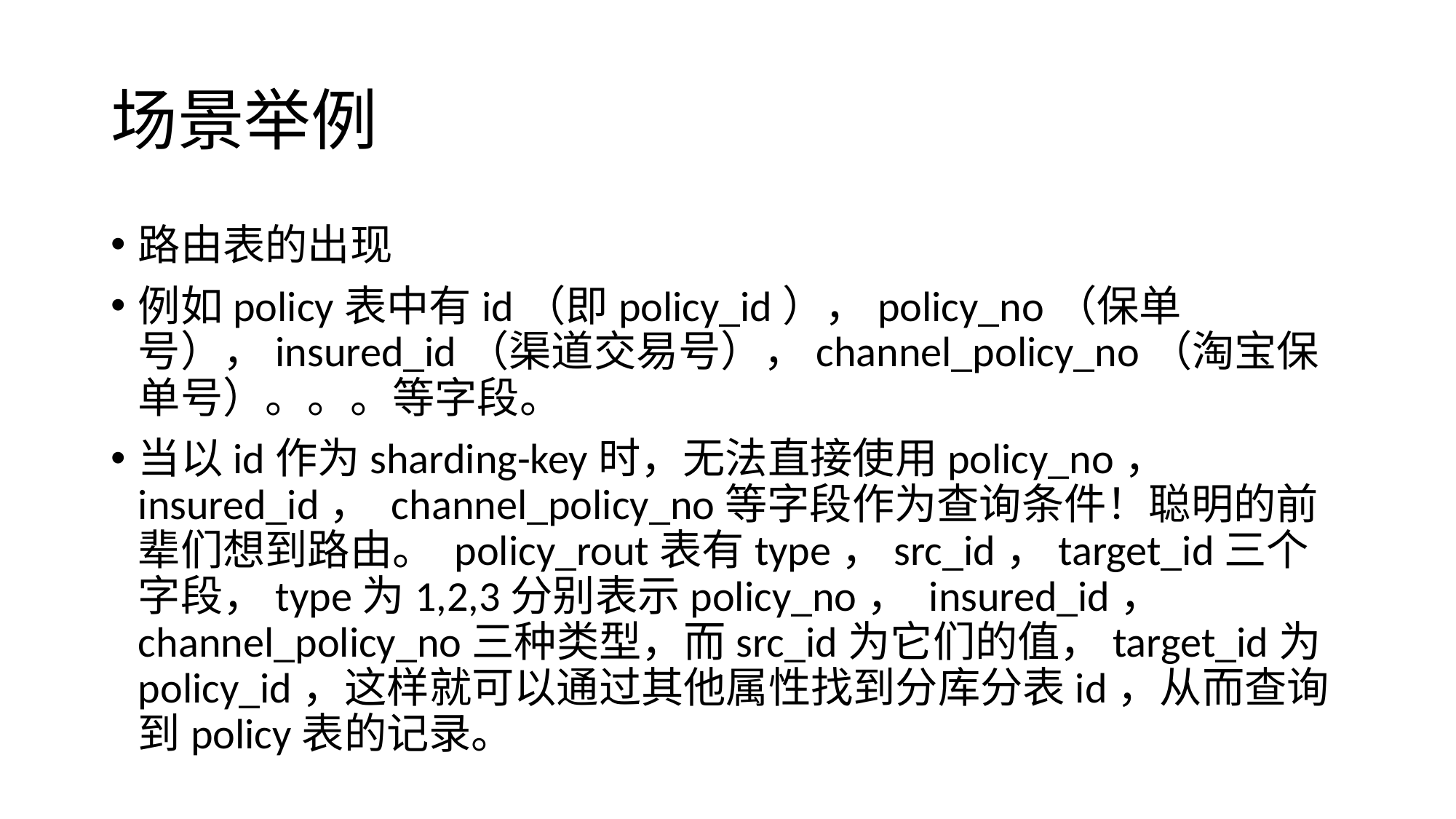

# 场景举例
路由表的出现
例如policy表中有id（即policy_id），policy_no（保单号），insured_id（渠道交易号），channel_policy_no（淘宝保单号）。。。等字段。
当以id作为sharding-key时，无法直接使用policy_no， insured_id， channel_policy_no等字段作为查询条件！聪明的前辈们想到路由。 policy_rout表有type，src_id，target_id三个字段，type为1,2,3分别表示policy_no， insured_id， channel_policy_no三种类型，而src_id为它们的值，target_id为policy_id，这样就可以通过其他属性找到分库分表id，从而查询到policy表的记录。